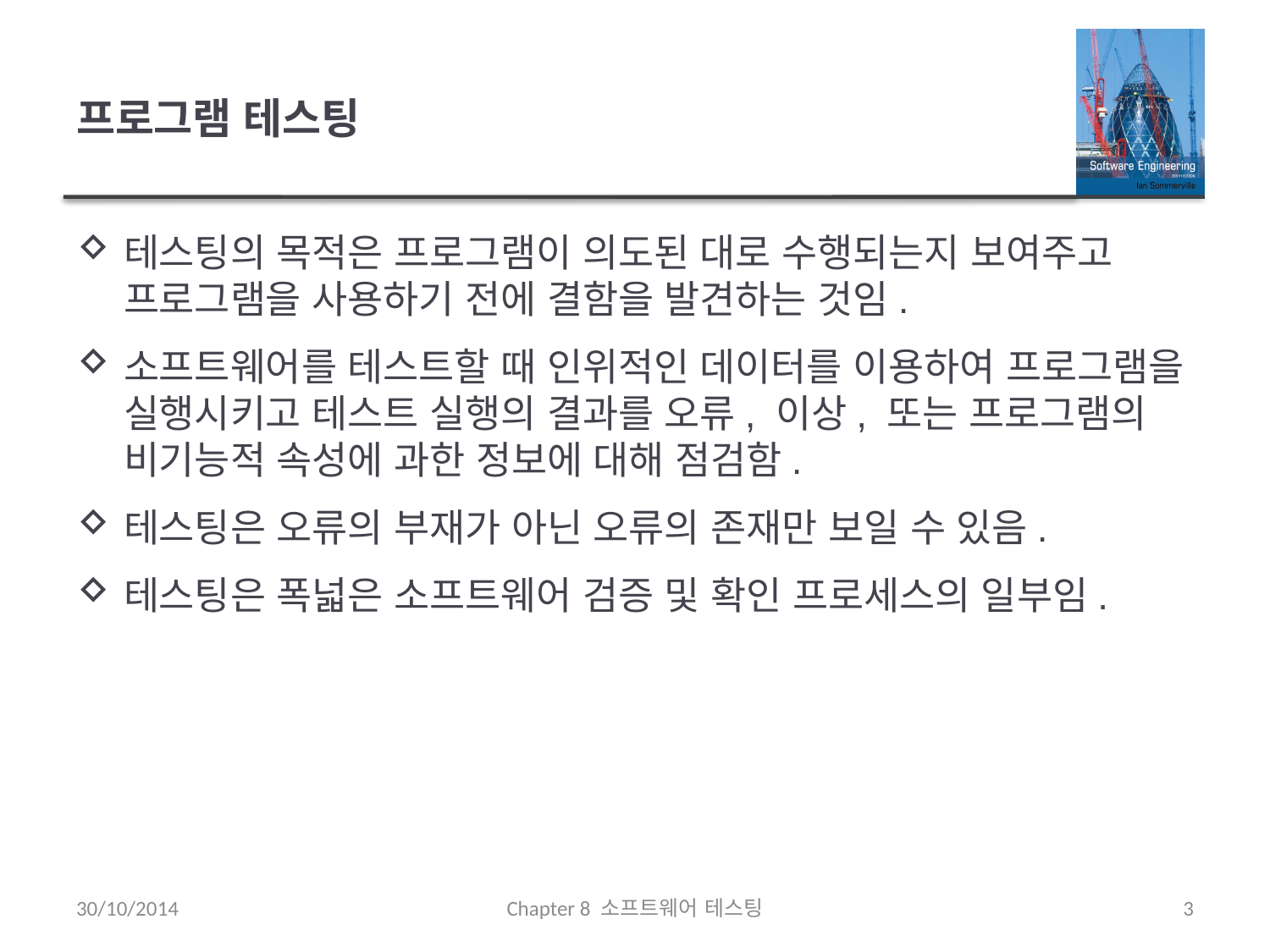

# 프로그램 테스팅
테스팅의 목적은 프로그램이 의도된 대로 수행되는지 보여주고 프로그램을 사용하기 전에 결함을 발견하는 것임.
소프트웨어를 테스트할 때 인위적인 데이터를 이용하여 프로그램을 실행시키고 테스트 실행의 결과를 오류, 이상, 또는 프로그램의 비기능적 속성에 과한 정보에 대해 점검함.
테스팅은 오류의 부재가 아닌 오류의 존재만 보일 수 있음.
테스팅은 폭넓은 소프트웨어 검증 및 확인 프로세스의 일부임.

30/10/2014
Chapter 8 소프트웨어 테스팅
3